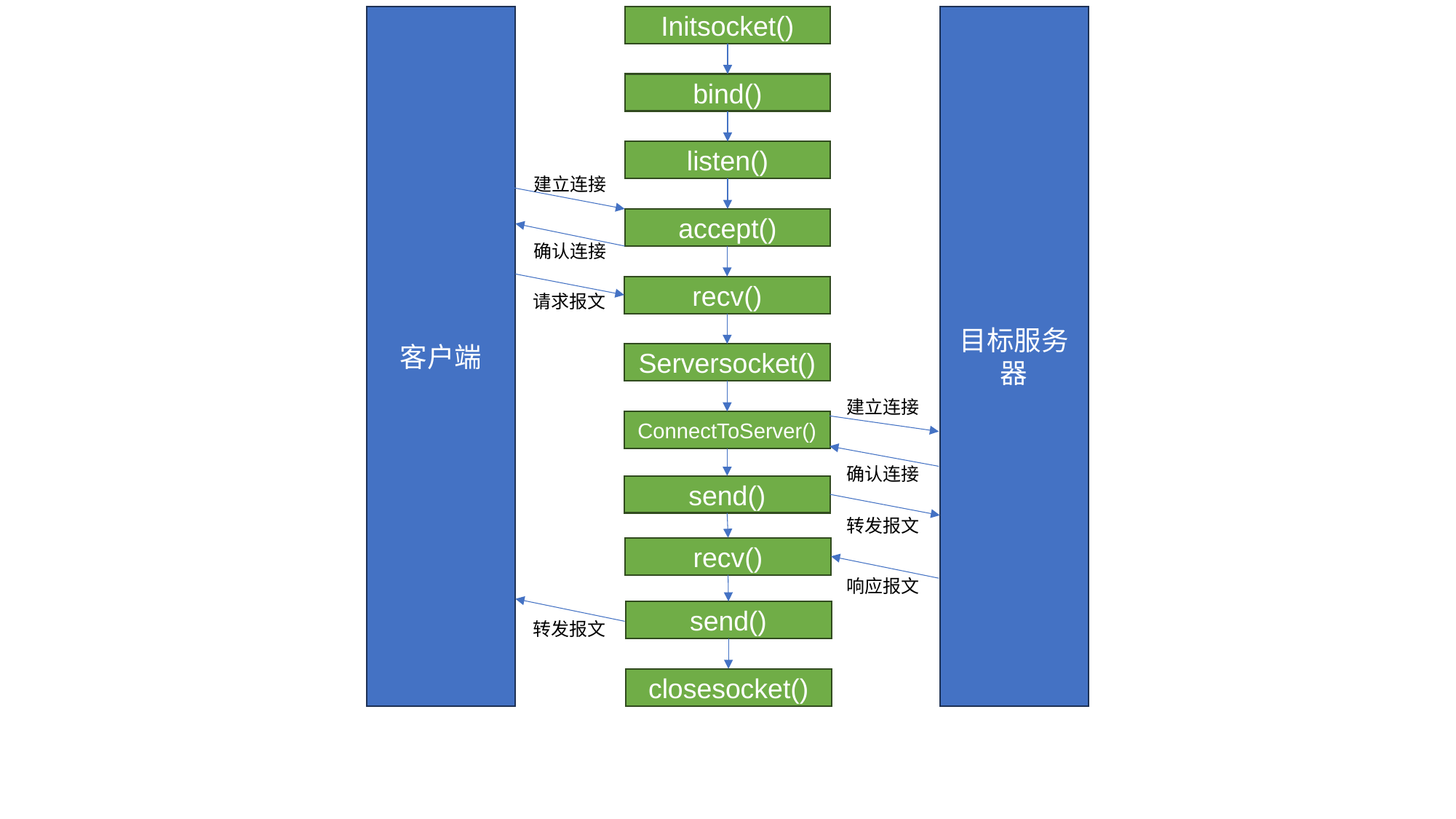

客户端
Initsocket()
目标服务器
bind()
listen()
建立连接
accept()
确认连接
recv()
请求报文
Serversocket()
建立连接
ConnectToServer()
确认连接
send()
转发报文
recv()
响应报文
send()
转发报文
closesocket()